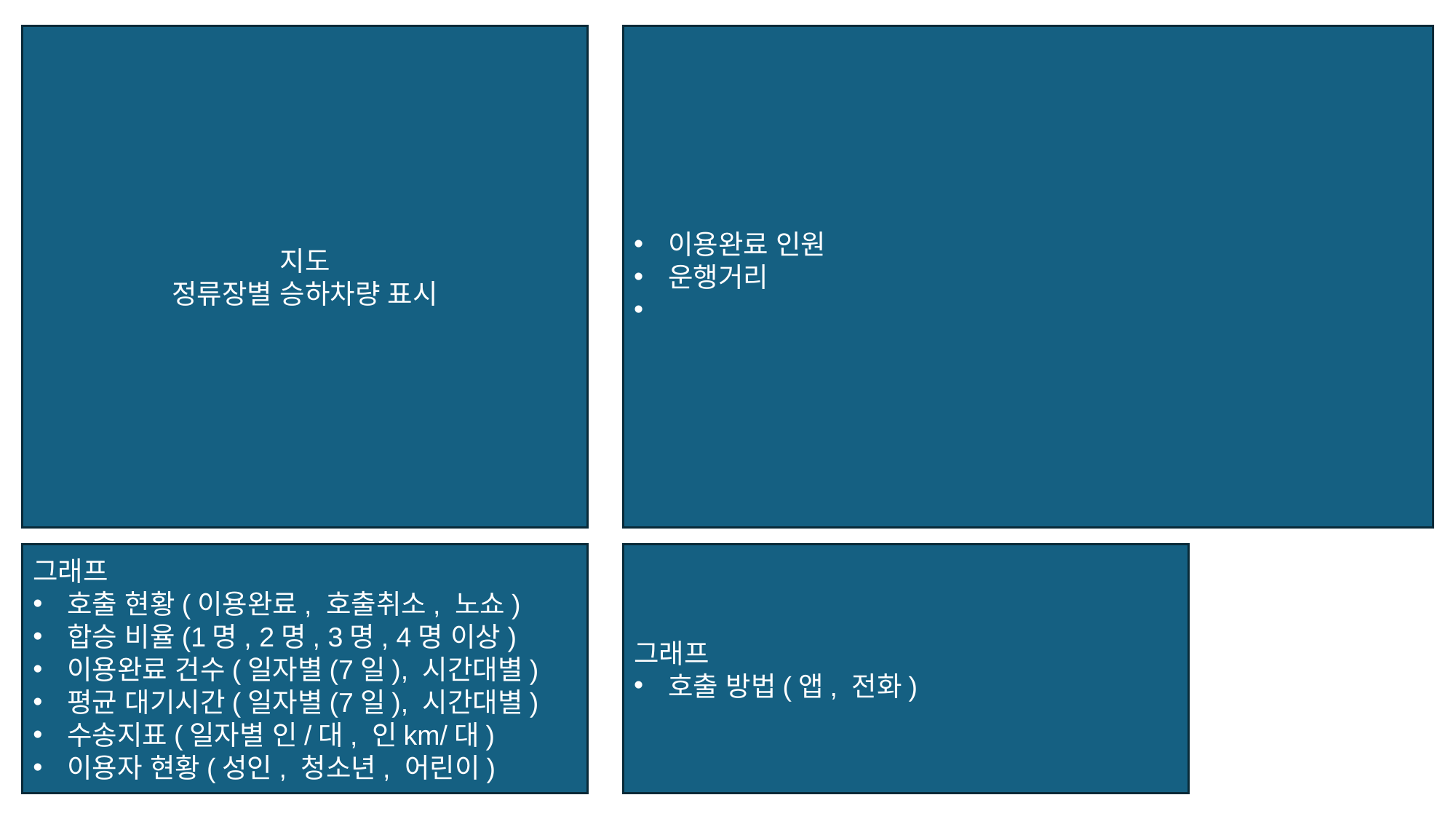

지도
정류장별 승하차량 표시
이용완료 인원
운행거리

그래프
호출 현황(이용완료, 호출취소, 노쇼)
합승 비율(1명, 2명, 3명, 4명 이상)
이용완료 건수(일자별(7일), 시간대별)
평균 대기시간(일자별(7일), 시간대별)
수송지표(일자별 인/대, 인km/대)
이용자 현황(성인, 청소년, 어린이)
그래프
호출 방법(앱, 전화)